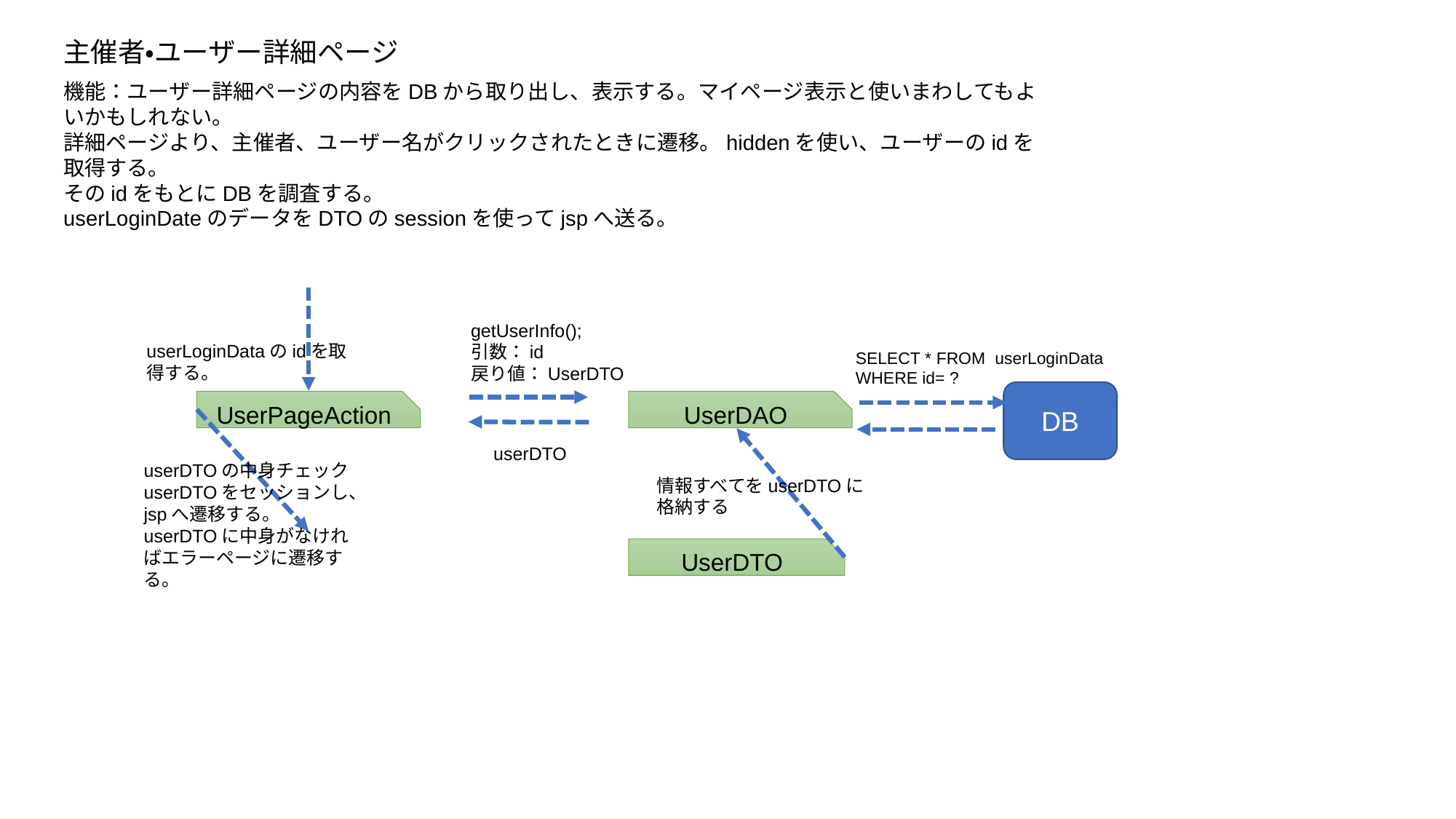

主催者・ユーザー詳細ページ
機能：ユーザー詳細ページの内容をDBから取り出し、表示する。マイページ表示と使いまわしてもよいかもしれない。
詳細ページより、主催者、ユーザー名がクリックされたときに遷移。hiddenを使い、ユーザーのidを取得する。
そのidをもとにDBを調査する。
userLoginDateのデータをDTOのsessionを使ってjspへ送る。
getUserInfo();
引数：id
戻り値：UserDTO
userLoginDataのidを取得する。

SELECT * FROM  userLoginData WHERE id= ?
DB
UserPageAction
UserDAO
userDTO
userDTOの中身チェック
userDTOをセッションし、jspへ遷移する。
userDTOに中身がなければエラーページに遷移する。

情報すべてをuserDTOに格納する
UserDTO